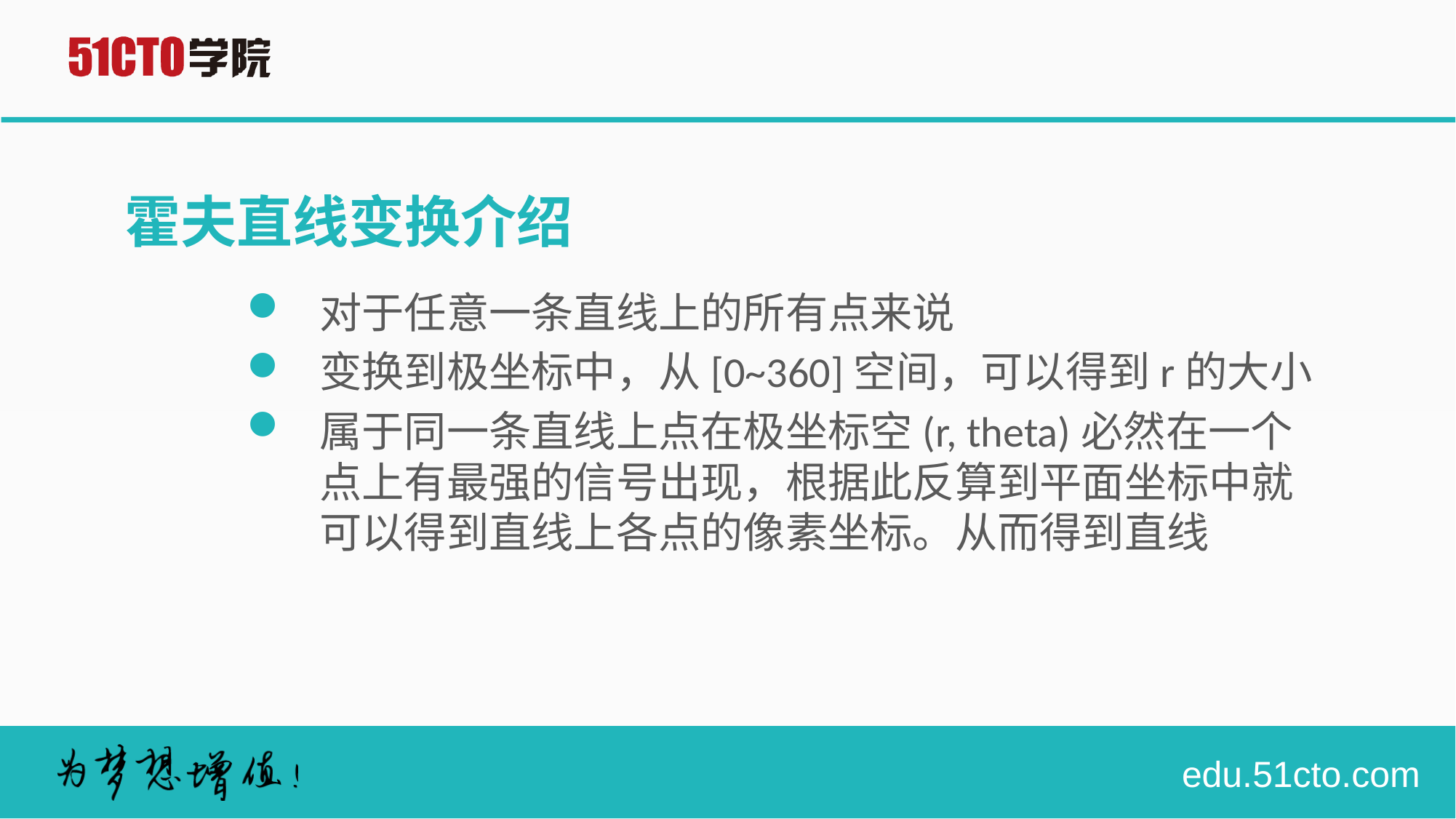

# 霍夫直线变换介绍
对于任意一条直线上的所有点来说
变换到极坐标中，从[0~360]空间，可以得到r的大小
属于同一条直线上点在极坐标空(r, theta)必然在一个点上有最强的信号出现，根据此反算到平面坐标中就可以得到直线上各点的像素坐标。从而得到直线